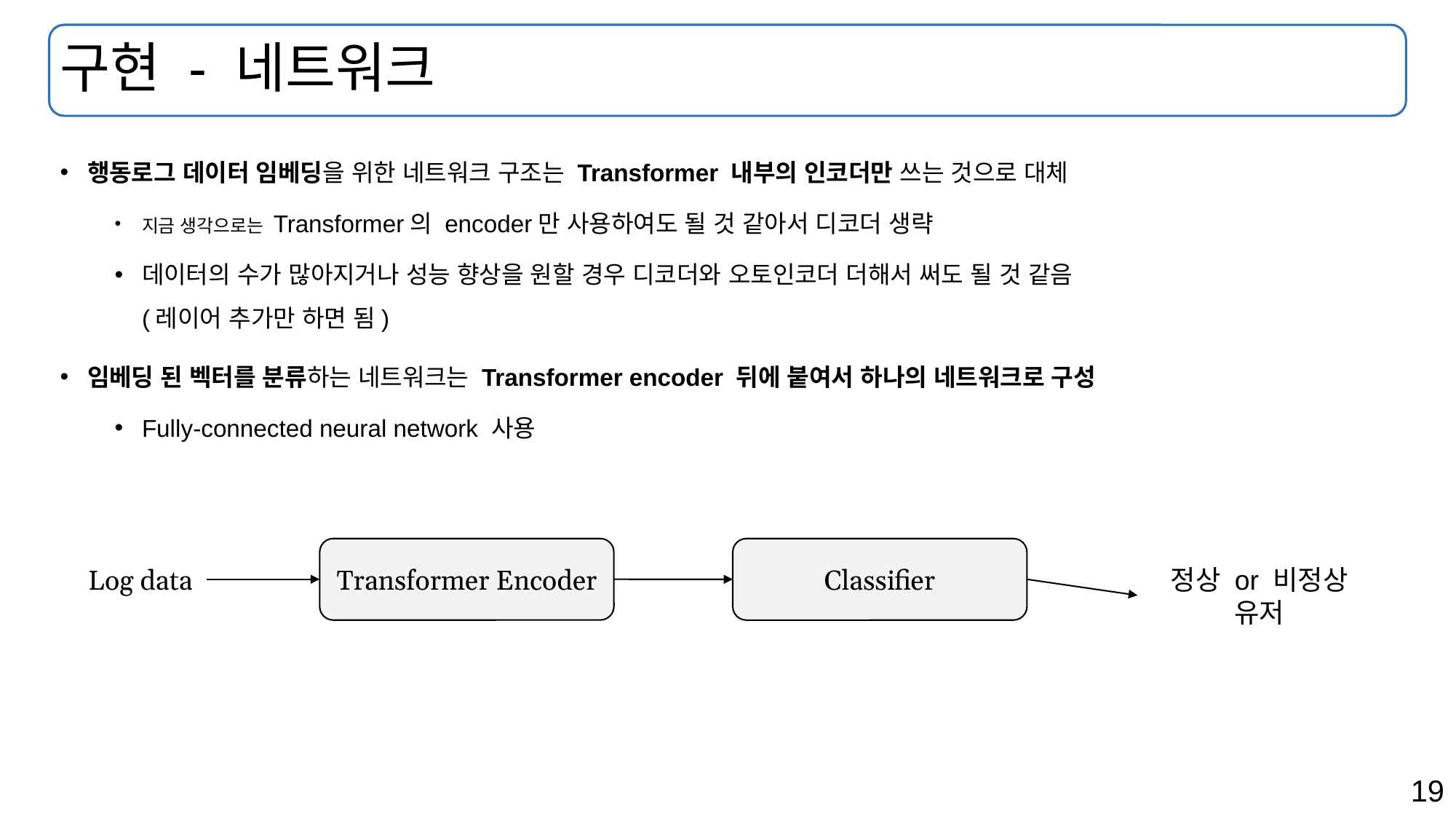

# 구현 - 네트워크
행동로그 데이터 임베딩을 위한 네트워크 구조는 Transformer 내부의 인코더만 쓰는 것으로 대체
지금 생각으로는 Transformer의 encoder만 사용하여도 될 것 같아서 디코더 생략
데이터의 수가 많아지거나 성능 향상을 원할 경우 디코더와 오토인코더 더해서 써도 될 것 같음
(레이어 추가만 하면 됨)
임베딩 된 벡터를 분류하는 네트워크는 Transformer encoder 뒤에 붙여서 하나의 네트워크로 구성
Fully-connected neural network 사용
Transformer Encoder
Classifier
Log data
정상 or 비정상 유저